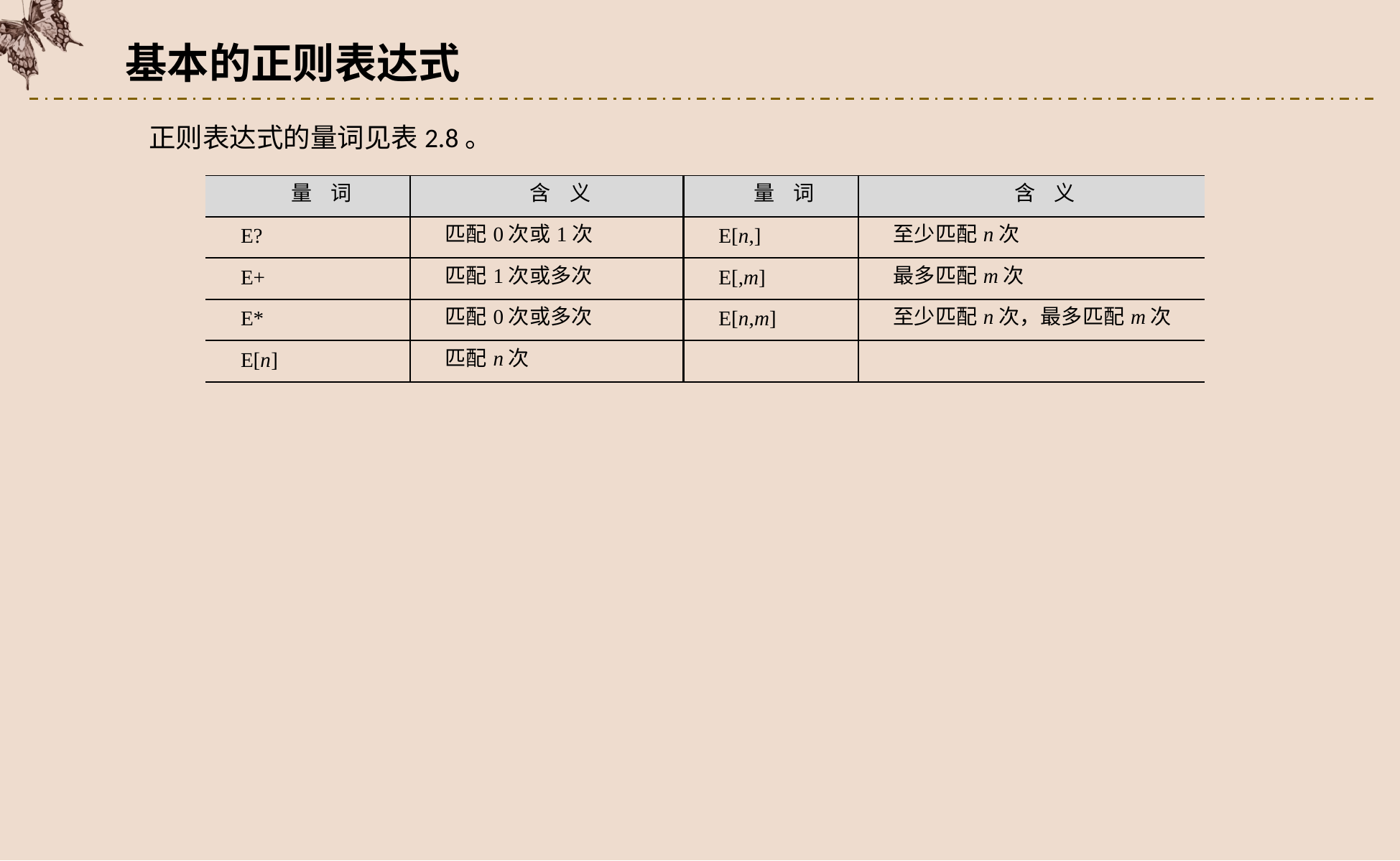

基本的正则表达式
正则表达式的量词见表2.8。
| 量 词 | 含 义 | 量 词 | 含 义 |
| --- | --- | --- | --- |
| E? | 匹配0次或1次 | E[n,] | 至少匹配n次 |
| E+ | 匹配1次或多次 | E[,m] | 最多匹配m次 |
| E\* | 匹配0次或多次 | E[n,m] | 至少匹配n次，最多匹配m次 |
| E[n] | 匹配n次 |  |  |